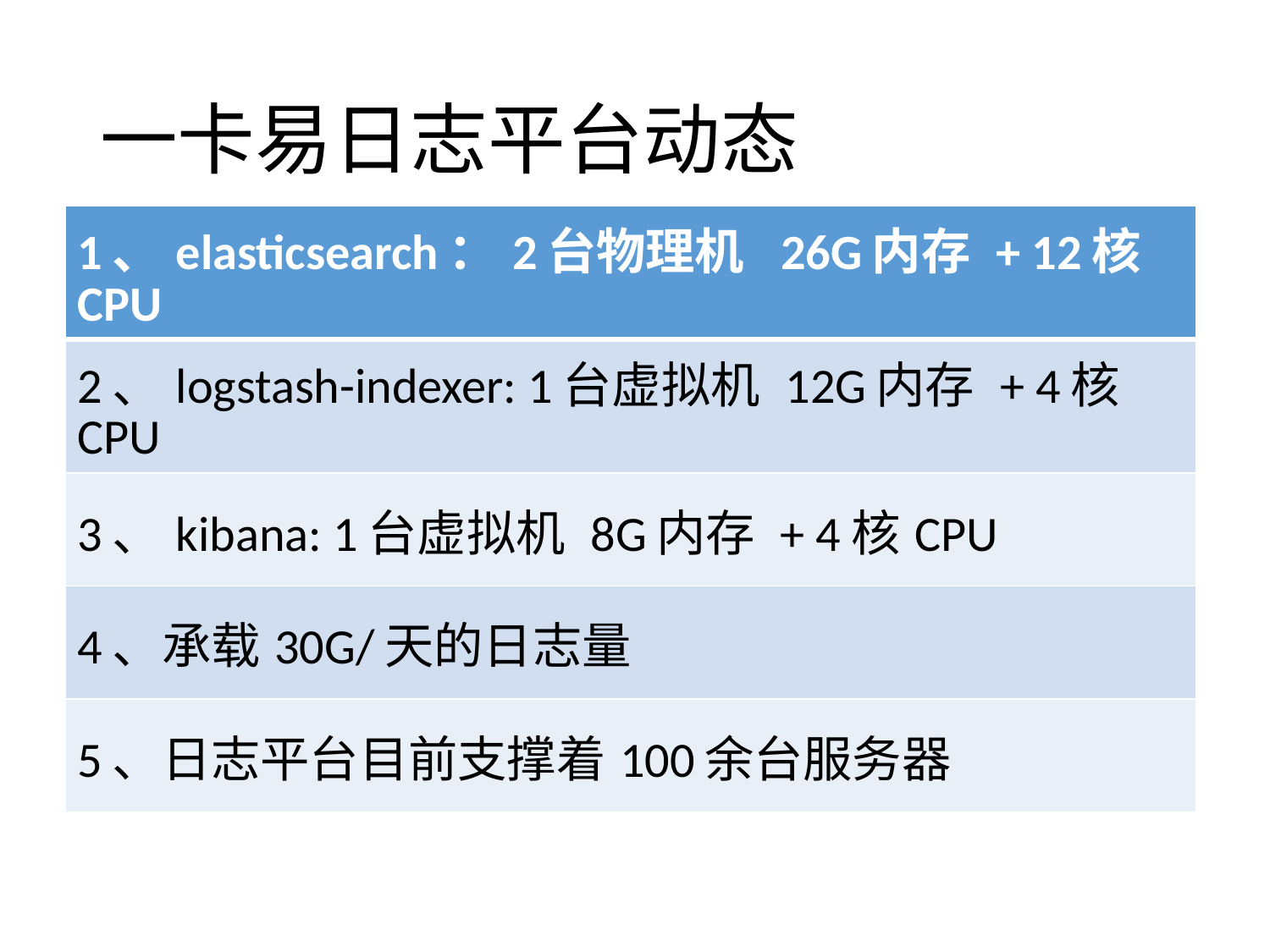

# 一卡易日志平台动态
| 1、elasticsearch：2台物理机 26G内存 + 12核CPU |
| --- |
| 2、logstash-indexer: 1台虚拟机 12G内存 + 4核CPU |
| 3、kibana: 1台虚拟机 8G内存 + 4核CPU |
| 4、承载30G/天的日志量 |
| 5、日志平台目前支撑着100余台服务器 |